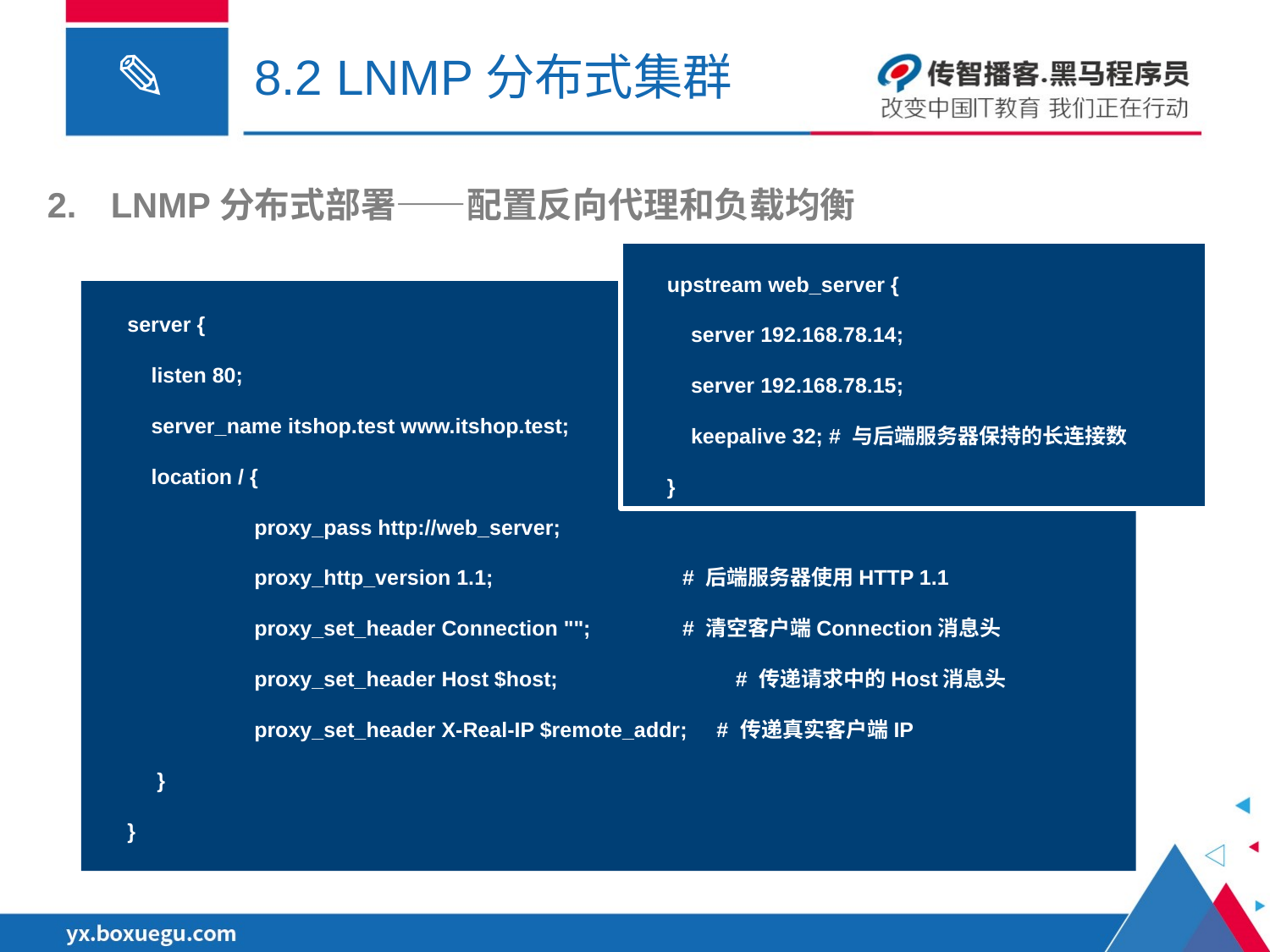

# 8.2 LNMP分布式集群
LNMP分布式部署——配置反向代理和负载均衡
upstream web_server {
    server 192.168.78.14;
    server 192.168.78.15;
    keepalive 32; # 与后端服务器保持的长连接数
}

server {
    listen 80;
    server_name itshop.test www.itshop.test;
    location / {
        	proxy_pass http://web_server;
  	proxy_http_version 1.1;	 	        # 后端服务器使用HTTP 1.1
	proxy_set_header Connection "";	        # 清空客户端Connection消息头
          	proxy_set_header Host $host;	                 # 传递请求中的Host消息头
        	proxy_set_header X-Real-IP $remote_addr;     # 传递真实客户端IP
     }
}